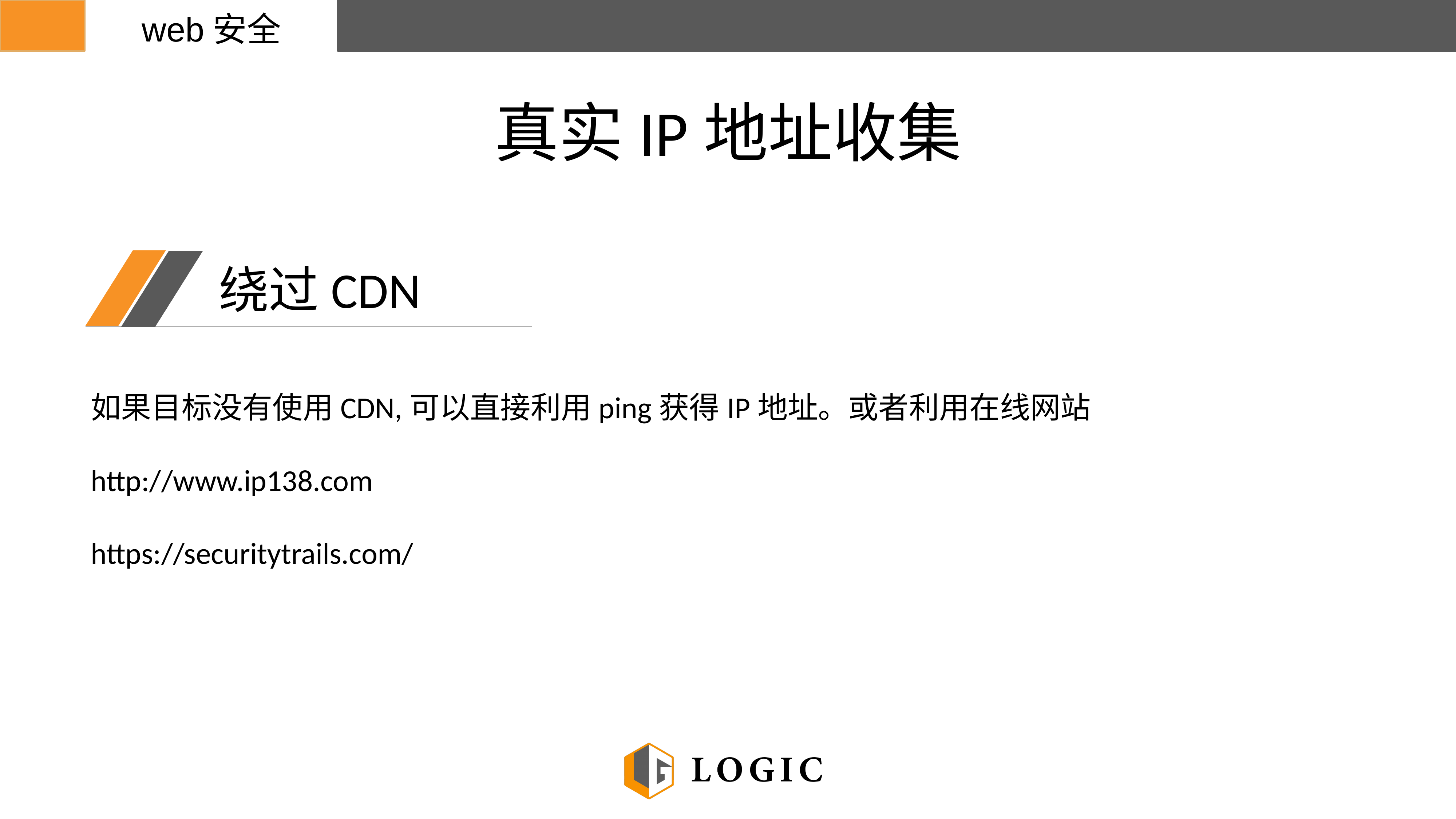

web安全
真实IP地址收集

绕过CDN
如果目标没有使用CDN,可以直接利用ping获得IP地址。或者利用在线网站

http://www.ip138.com

https://securitytrails.com/